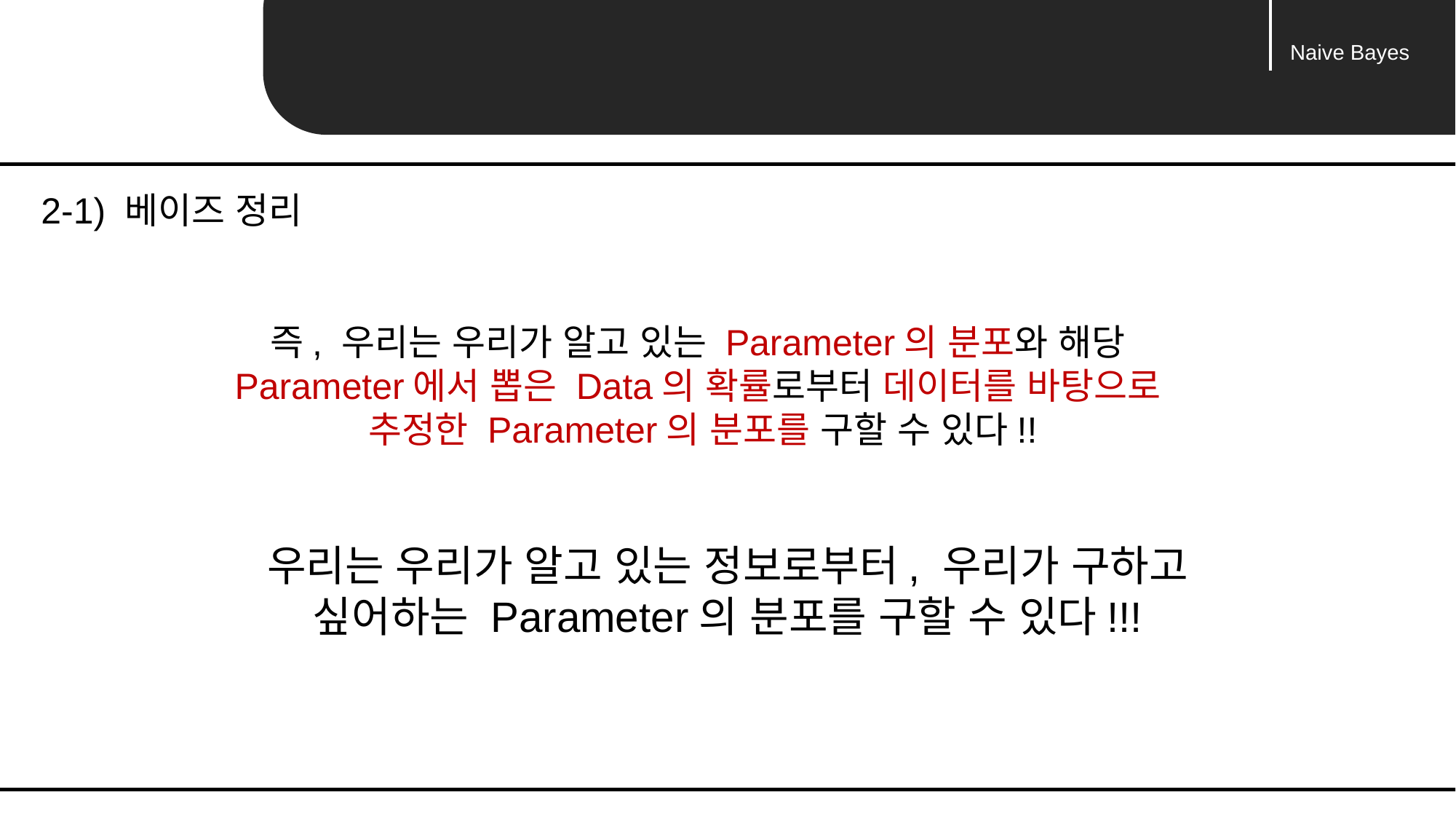

Naive Bayes

Unit  02 ㅣ베이즈 정리 (Bayes’ Rule)
2-1) 베이즈 정리
즉, 우리는 우리가 알고 있는 Parameter의 분포와 해당 Parameter에서 뽑은 Data의 확률로부터 데이터를 바탕으로  추정한 Parameter의 분포를 구할 수 있다!!
우리는 우리가 알고 있는 정보로부터, 우리가 구하고 싶어하는 Parameter의 분포를 구할 수 있다!!!